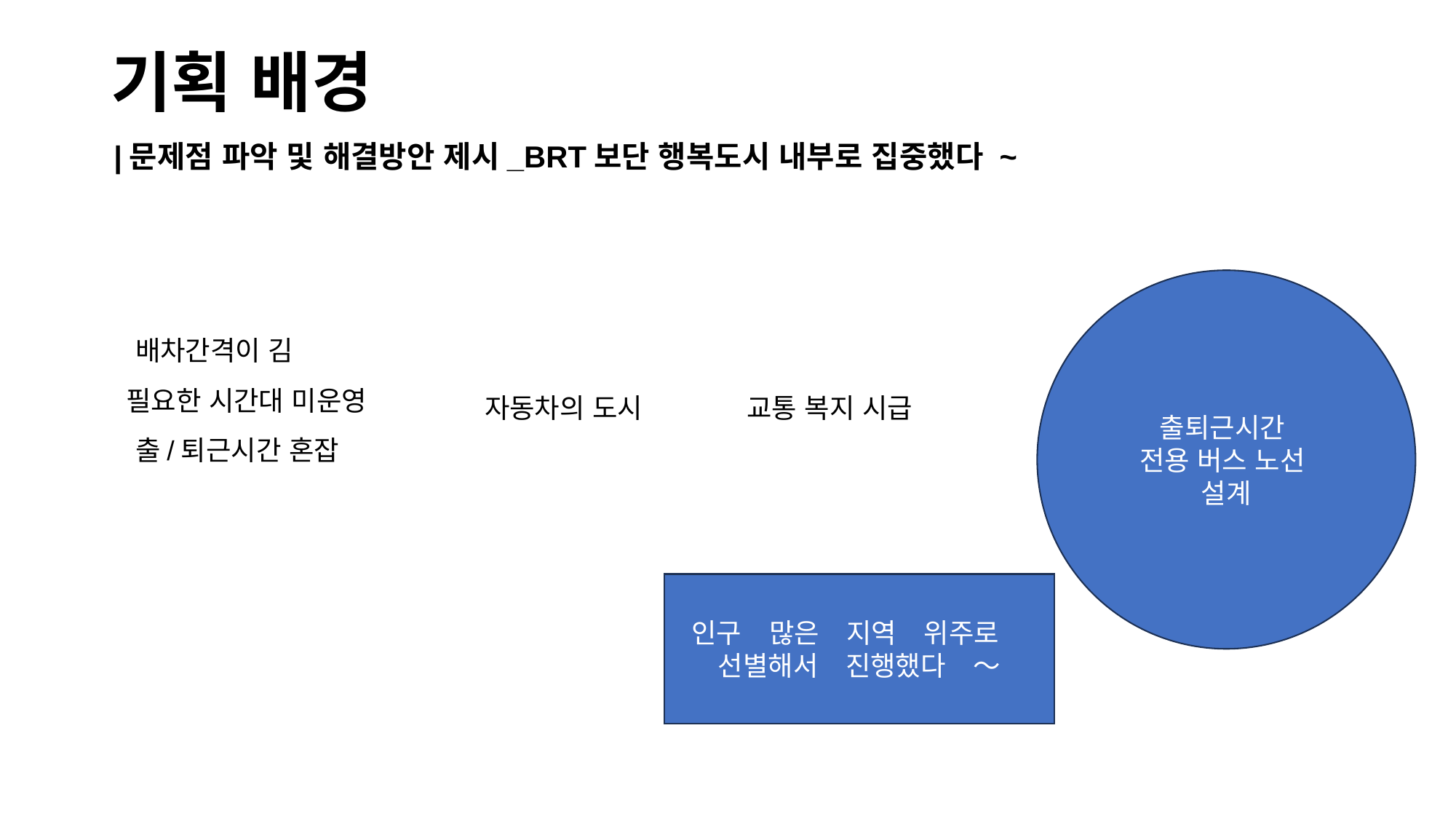

# 기획 배경
|문제점 파악 및 해결방안 제시_BRT보단 행복도시 내부로 집중했다 ~
출퇴근시간
전용 버스 노선
설계
배차간격이 김
필요한 시간대 미운영
자동차의 도시
교통 복지 시급
출/퇴근시간 혼잡
인구　많은　지역　위주로　선별해서　진행했다　～